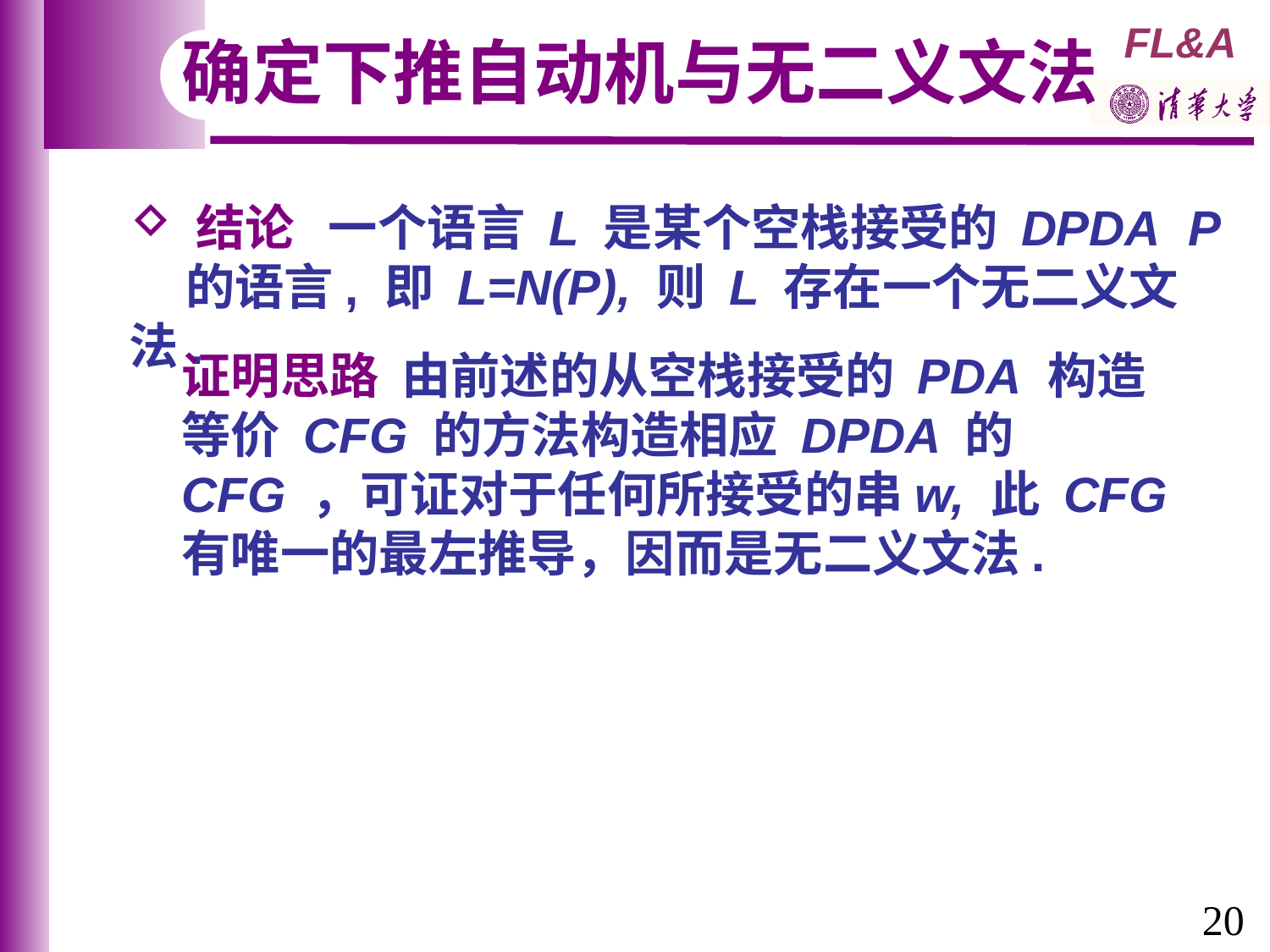

确定下推自动机与无二义文法
 结论   一个语言 L 是某个空栈接受的 DPDA  P
    的语言, 即 L=N(P), 则 L 存在一个无二义文法.
证明思路  由前述的从空栈接受的 PDA 构造等价 CFG 的方法构造相应 DPDA 的 CFG ，可证对于任何所接受的串w, 此 CFG 有唯一的最左推导，因而是无二义文法.
20